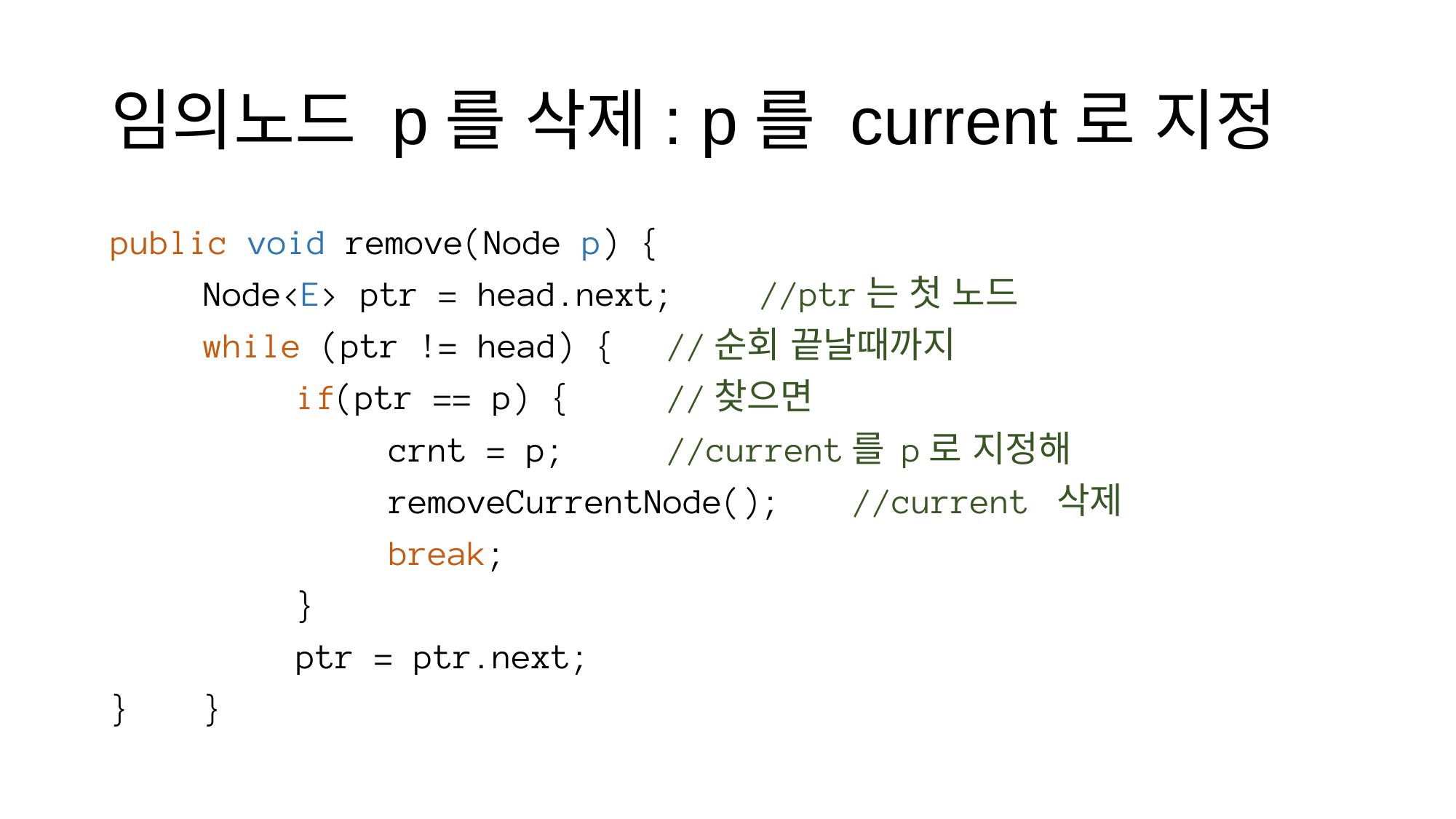

# 임의노드 p를 삭제: p를 current로 지정
public void remove(Node p) {
	Node<E> ptr = head.next;	//ptr는 첫 노드
	while (ptr != head) {	//순회 끝날때까지
		if(ptr == p) {		//찾으면
			crnt = p;		//current를 p로 지정해
			removeCurrentNode();	//current 삭제
			break;
		}
		ptr = ptr.next;
}	}